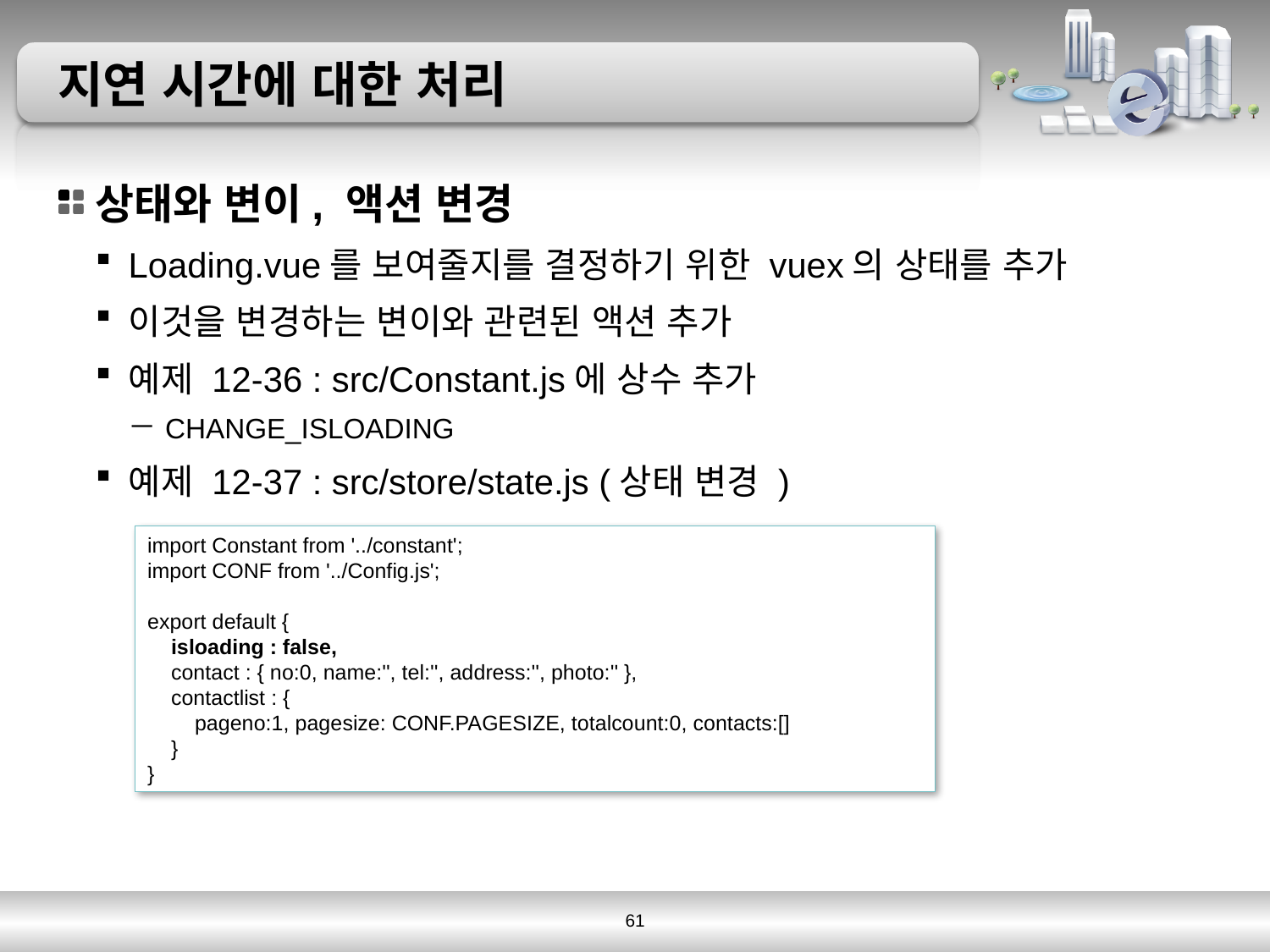

# 지연 시간에 대한 처리
상태와 변이, 액션 변경
Loading.vue를 보여줄지를 결정하기 위한 vuex의 상태를 추가
이것을 변경하는 변이와 관련된 액션 추가
예제 12-36 : src/Constant.js에 상수 추가
CHANGE_ISLOADING
예제 12-37 : src/store/state.js (상태 변경 )
import Constant from '../constant';
import CONF from '../Config.js';

export default {
    isloading : false,
    contact : { no:0, name:'', tel:'', address:'', photo:'' },
    contactlist : {
        pageno:1, pagesize: CONF.PAGESIZE, totalcount:0, contacts:[]
    }
}